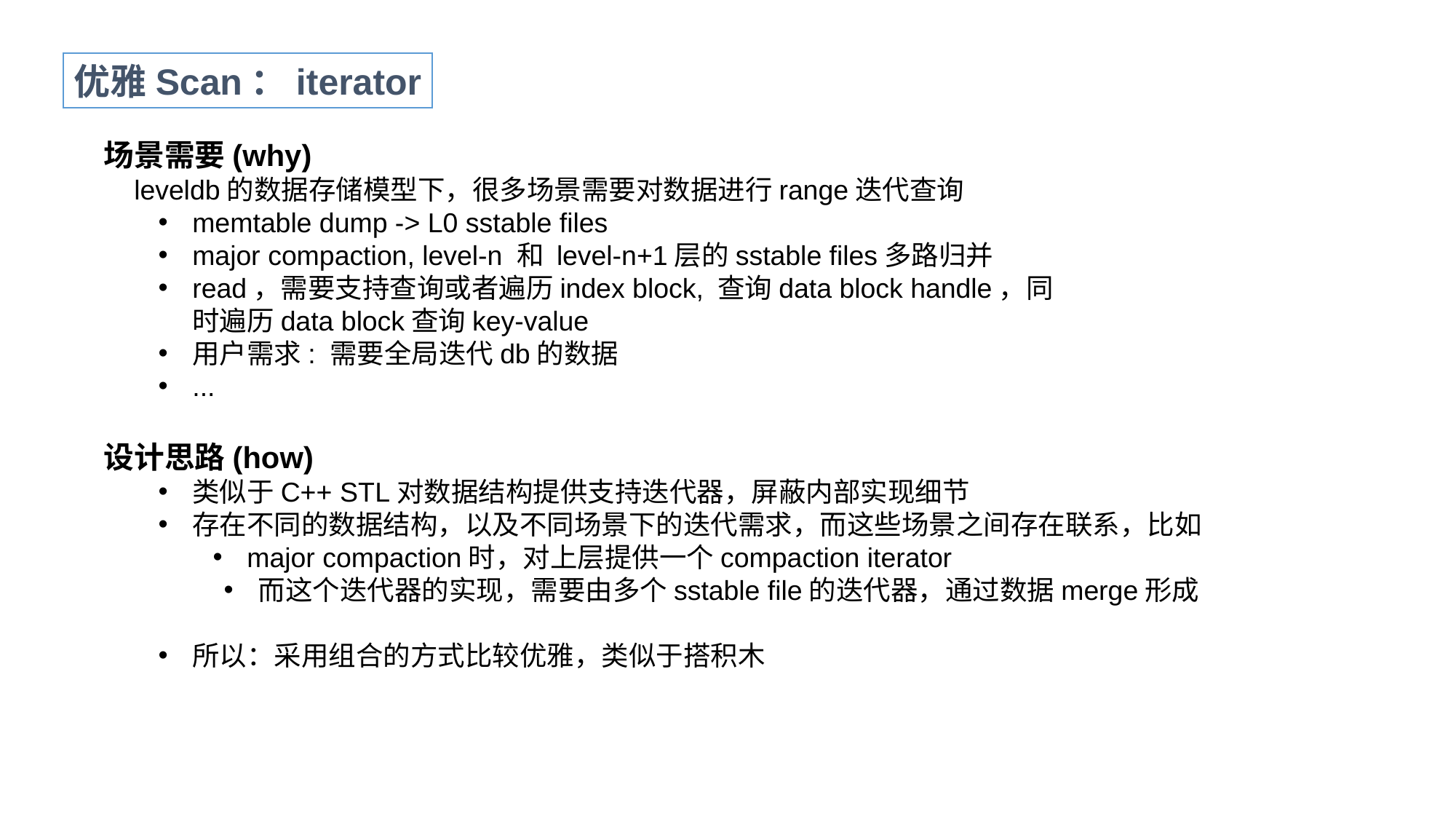

优雅Scan：iterator
场景需要(why)
    leveldb的数据存储模型下，很多场景需要对数据进行range迭代查询
memtable dump -> L0 sstable files
major compaction, level-n 和 level-n+1层的sstable files多路归并
read，需要支持查询或者遍历index block, 查询data block handle，同时遍历data block查询key-value
用户需求: 需要全局迭代db的数据
...
设计思路(how)
类似于C++ STL对数据结构提供支持迭代器，屏蔽内部实现细节
存在不同的数据结构，以及不同场景下的迭代需求，而这些场景之间存在联系，比如
major compaction时，对上层提供一个compaction iterator
而这个迭代器的实现，需要由多个sstable file的迭代器，通过数据merge形成

所以：采用组合的方式比较优雅，类似于搭积木